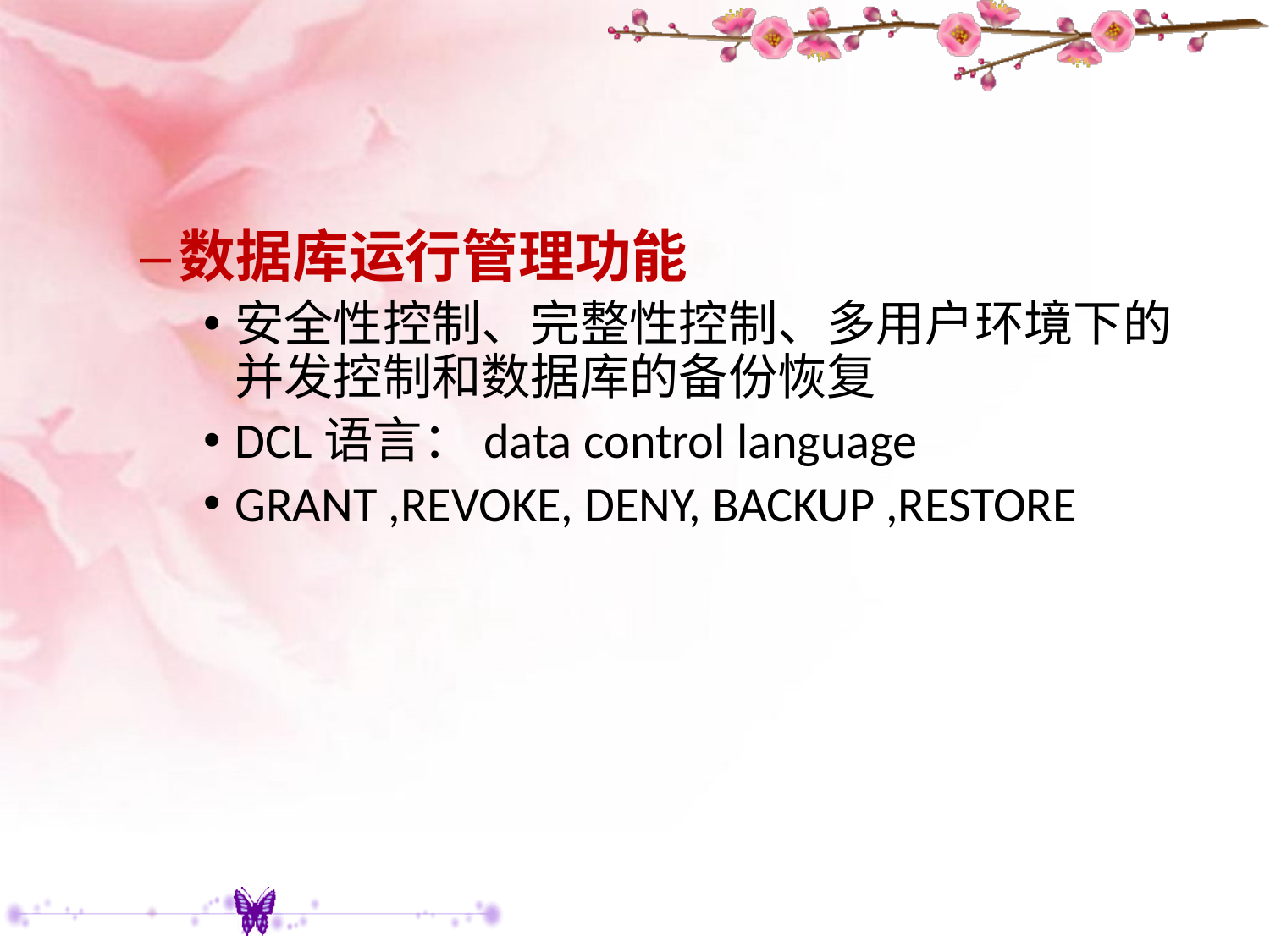

数据库运行管理功能
安全性控制、完整性控制、多用户环境下的并发控制和数据库的备份恢复
DCL语言：data control language
GRANT ,REVOKE, DENY, BACKUP ,RESTORE